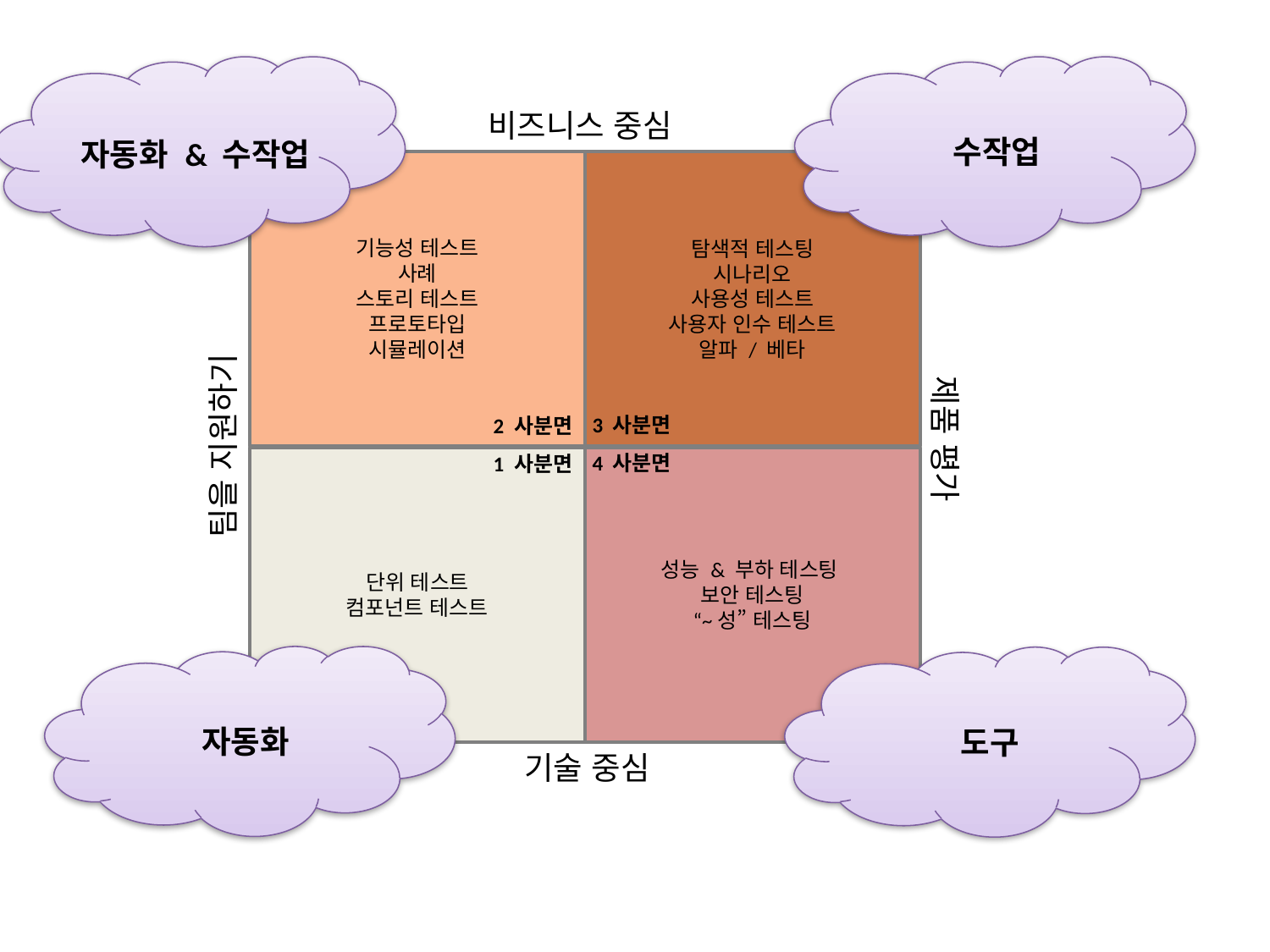

비즈니스 중심
수작업
자동화 & 수작업

탐색적 테스팅
시나리오
사용성 테스트
사용자 인수 테스트
알파 / 베타

기능성 테스트
사례
스토리 테스트
프로토타입
시뮬레이션
 3 사분면
 2 사분면
제품 평가
팀을 지원하기
 4 사분면
 1 사분면

성능 & 부하 테스팅
보안 테스팅
“~성” 테스팅
단위 테스트
컴포넌트 테스트

자동화
도구
기술 중심